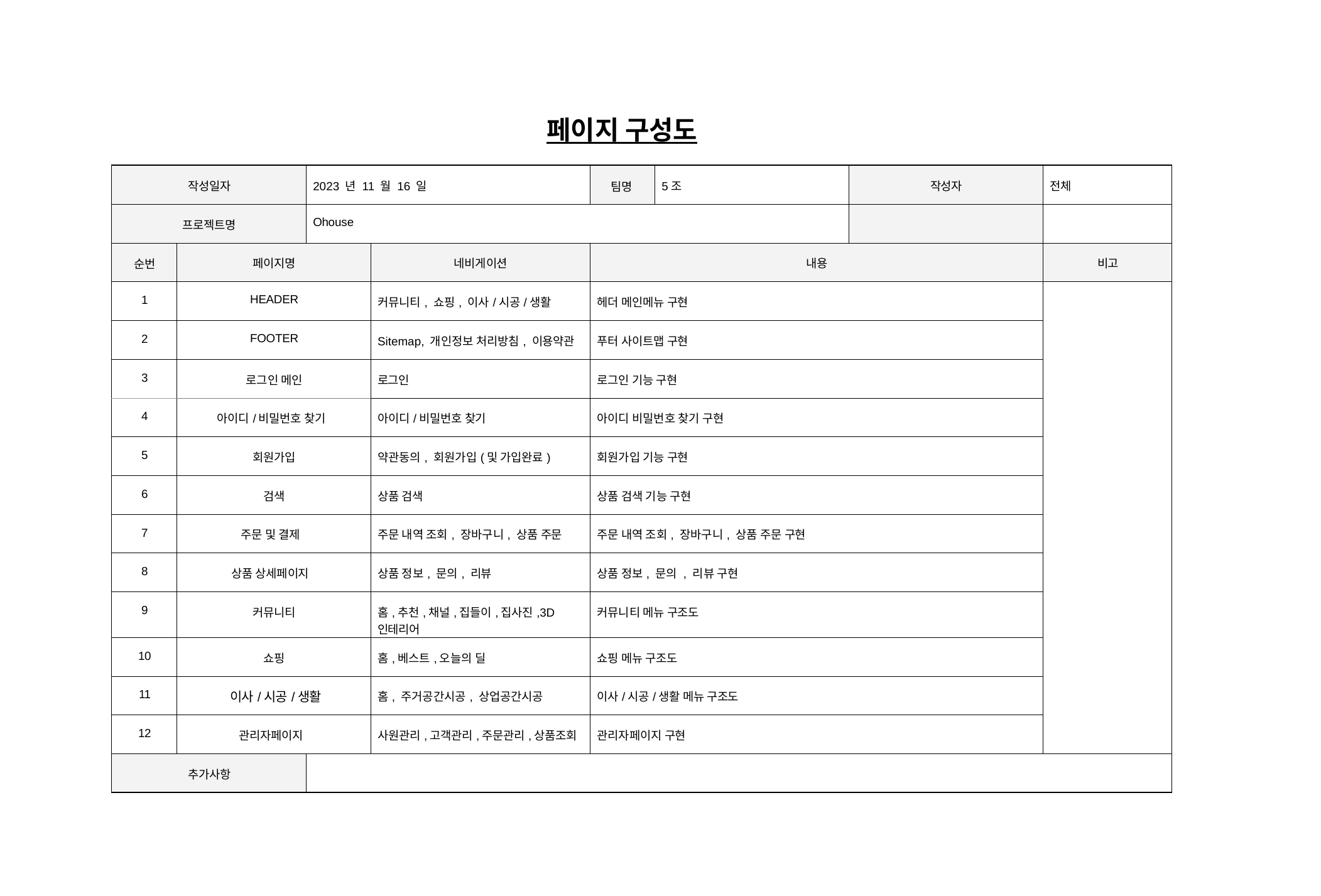

페이지 구성도
| 작성일자 |  | 2023 년 11 월 16 일 |  | 팀명 | 5조 | 작성자 | 전체 |
| --- | --- | --- | --- | --- | --- | --- | --- |
| 프로젝트명 |  | Ohouse |  |  |  |  |  |
| 순번 | 페이지명 |  | 네비게이션 | 내용 |  |  | 비고 |
| 1 | HEADER |  | 커뮤니티, 쇼핑, 이사/시공/생활 | 헤더 메인메뉴 구현 |  |  |  |
| 2 | FOOTER |  | Sitemap, 개인정보 처리방침, 이용약관 | 푸터 사이트맵 구현 |  |  |  |
| 3 | 로그인 메인 |  | 로그인 | 로그인 기능 구현 |  |  |  |
| 4 | 아이디/비밀번호 찾기 |  | 아이디/비밀번호 찾기 | 아이디 비밀번호 찾기 구현 |  |  |  |
| 5 | 회원가입 |  | 약관동의, 회원가입(및 가입완료) | 회원가입 기능 구현 |  |  |  |
| 6 | 검색 |  | 상품 검색 | 상품 검색 기능 구현 |  |  |  |
| 7 | 주문 및 결제 |  | 주문 내역 조회, 장바구니, 상품 주문 | 주문 내역 조회, 장바구니, 상품 주문 구현 |  |  |  |
| 8 | 상품 상세페이지 |  | 상품 정보, 문의, 리뷰 | 상품 정보, 문의 , 리뷰 구현 |  |  |  |
| 9 | 커뮤니티 |  | 홈,추천,채널,집들이,집사진,3D 인테리어 | 커뮤니티 메뉴 구조도 |  |  |  |
| 10 | 쇼핑 |  | 홈,베스트,오늘의 딜 | 쇼핑 메뉴 구조도 |  |  |  |
| 11 | 이사/시공/생활 |  | 홈, 주거공간시공, 상업공간시공 | 이사/시공/생활 메뉴 구조도 |  |  |  |
| 12 | 관리자페이지 |  | 사원관리,고객관리,주문관리,상품조회 | 관리자페이지 구현 |  |  |  |
| 추가사항 |  |  |  |  |  |  |  |